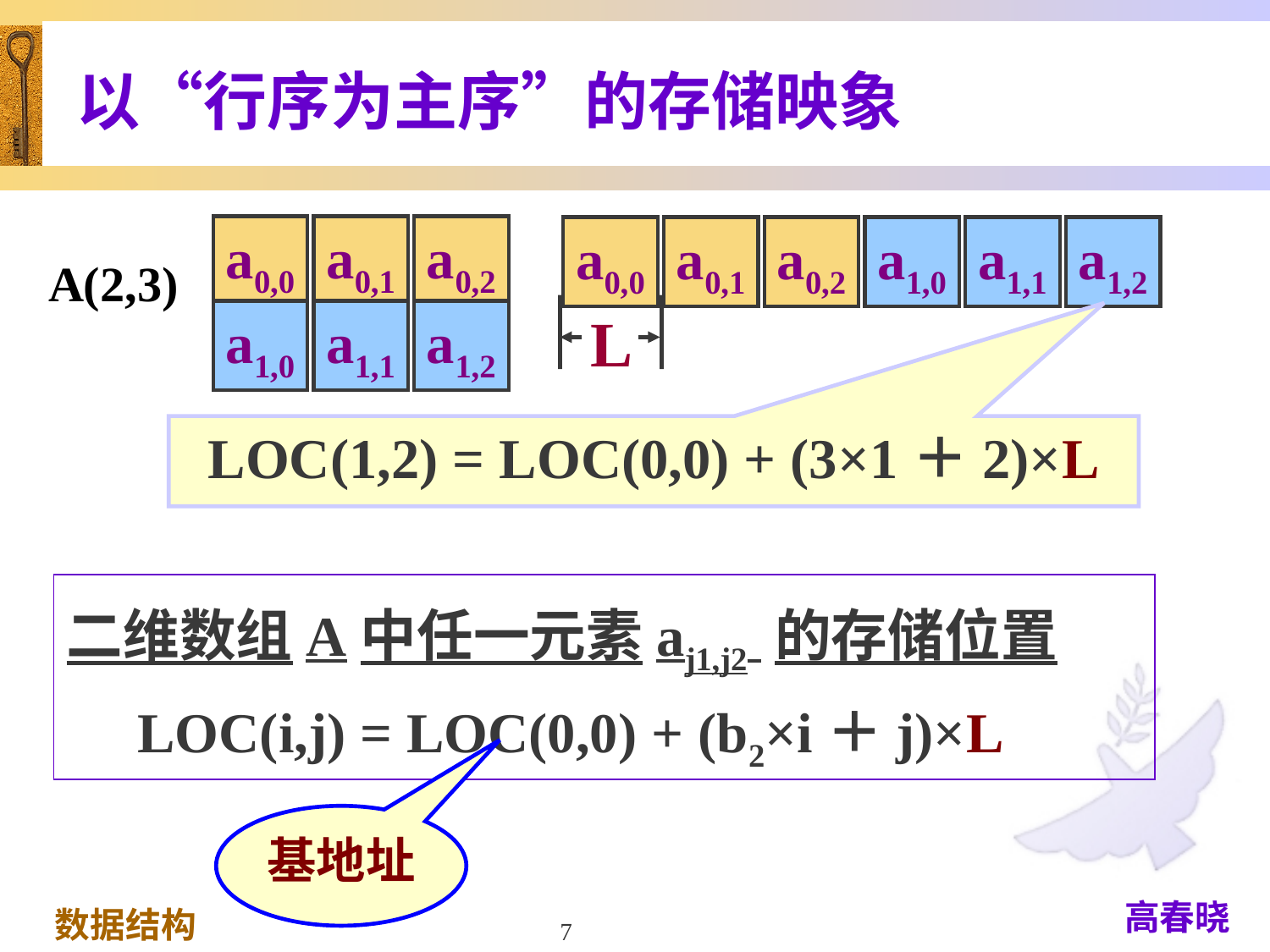

# 以“行序为主序”的存储映象
a0,0
a0,1
a0,2
a0,0
a0,1
a0,2
a1,0
a1,1
a1,2
A(2,3)

L

a1,0
a1,1
a1,2
LOC(1,2) = LOC(0,0) + (3×1＋2)×L
二维数组A中任一元素aj1,j2 的存储位置
     LOC(i,j) = LOC(0,0) + (b2×i＋j)×L
基地址
7